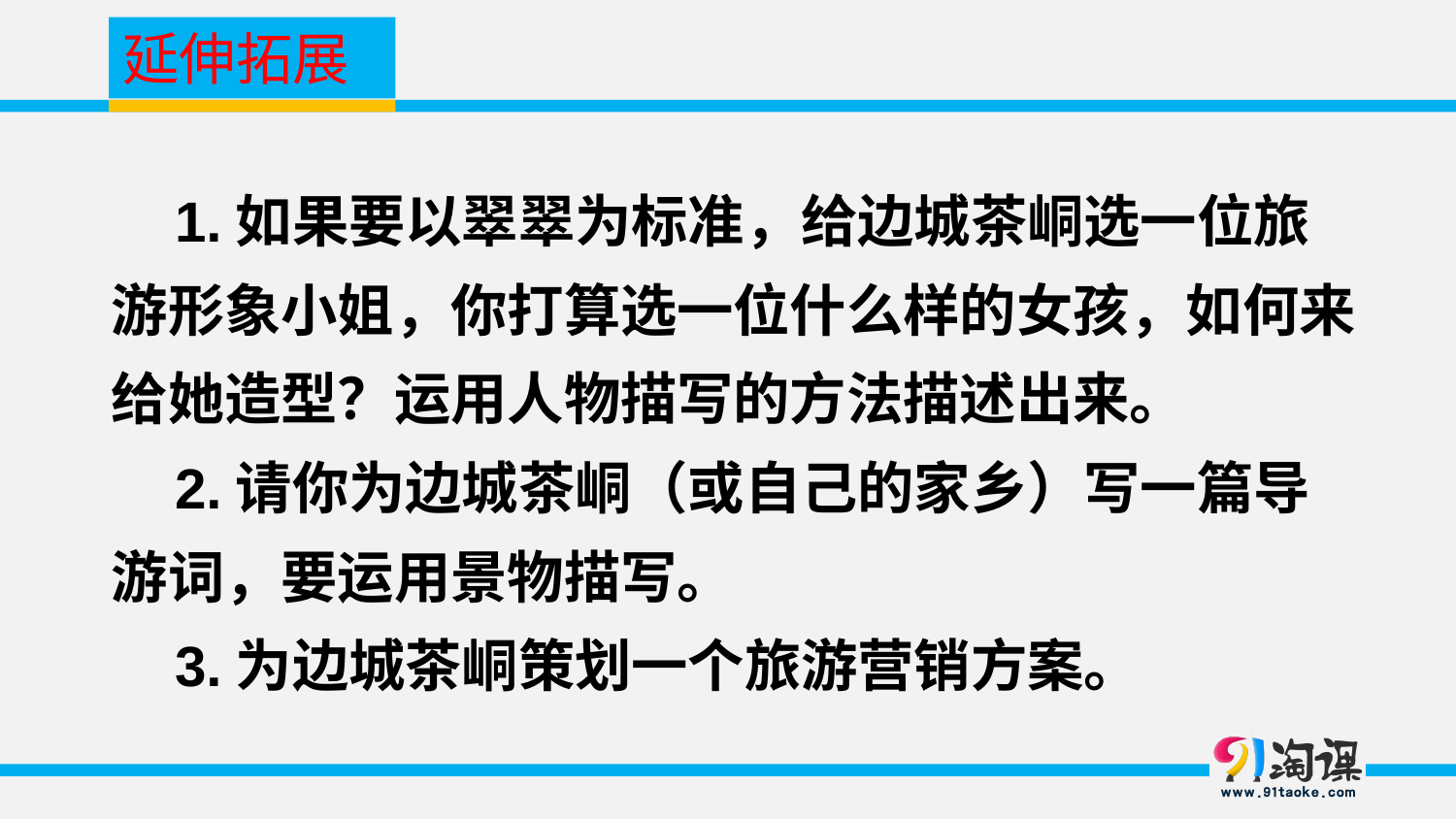

延伸拓展
    1.如果要以翠翠为标准，给边城茶峒选一位旅游形象小姐，你打算选一位什么样的女孩，如何来给她造型？运用人物描写的方法描述出来。
    2.请你为边城茶峒（或自己的家乡）写一篇导游词，要运用景物描写。
    3.为边城茶峒策划一个旅游营销方案。